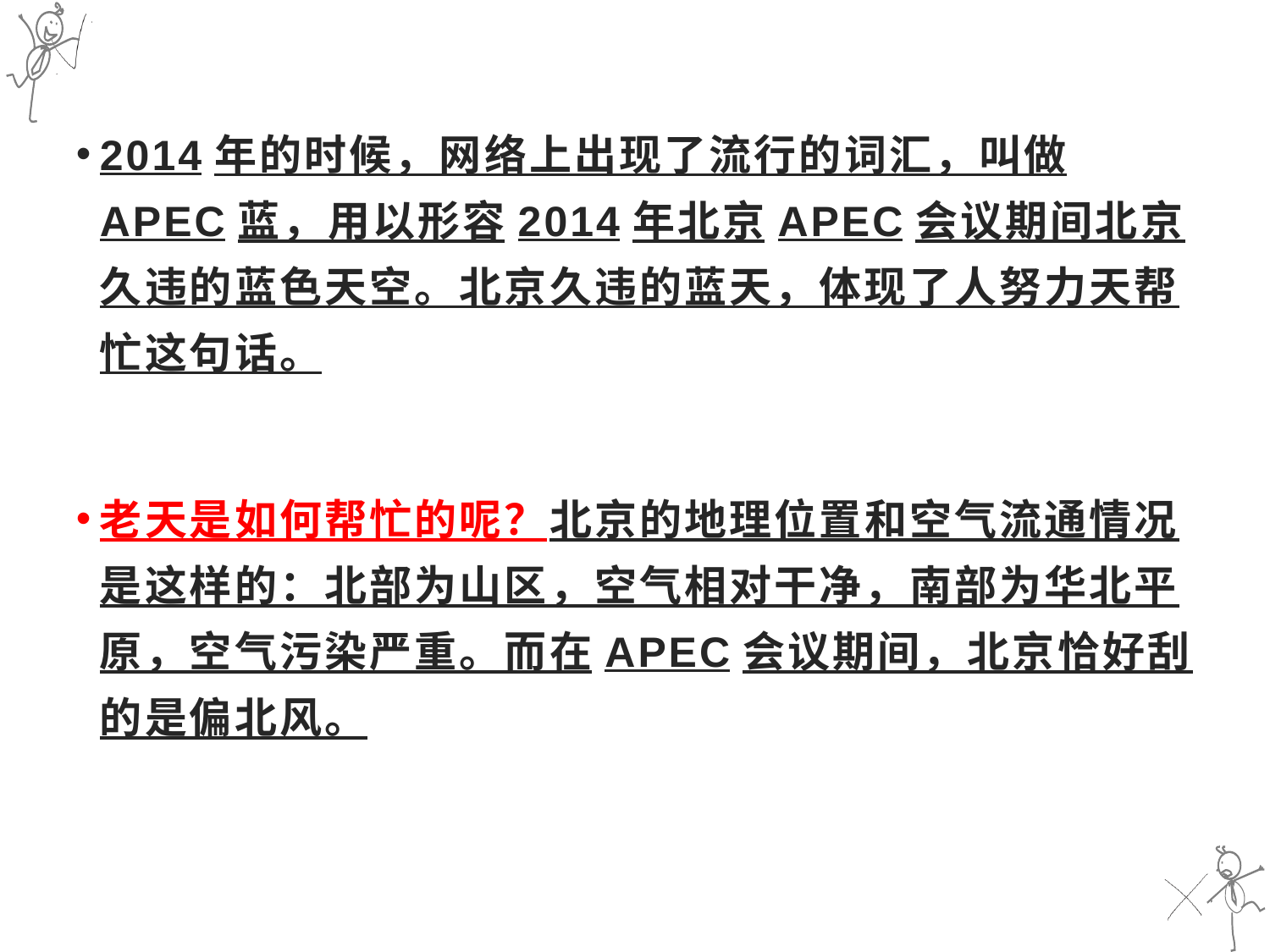

2014年的时候，网络上出现了流行的词汇，叫做APEC蓝，用以形容2014年北京APEC会议期间北京久违的蓝色天空。北京久违的蓝天，体现了人努力天帮忙这句话。

老天是如何帮忙的呢？北京的地理位置和空气流通情况是这样的：北部为山区，空气相对干净，南部为华北平原，空气污染严重。而在APEC会议期间，北京恰好刮的是偏北风。